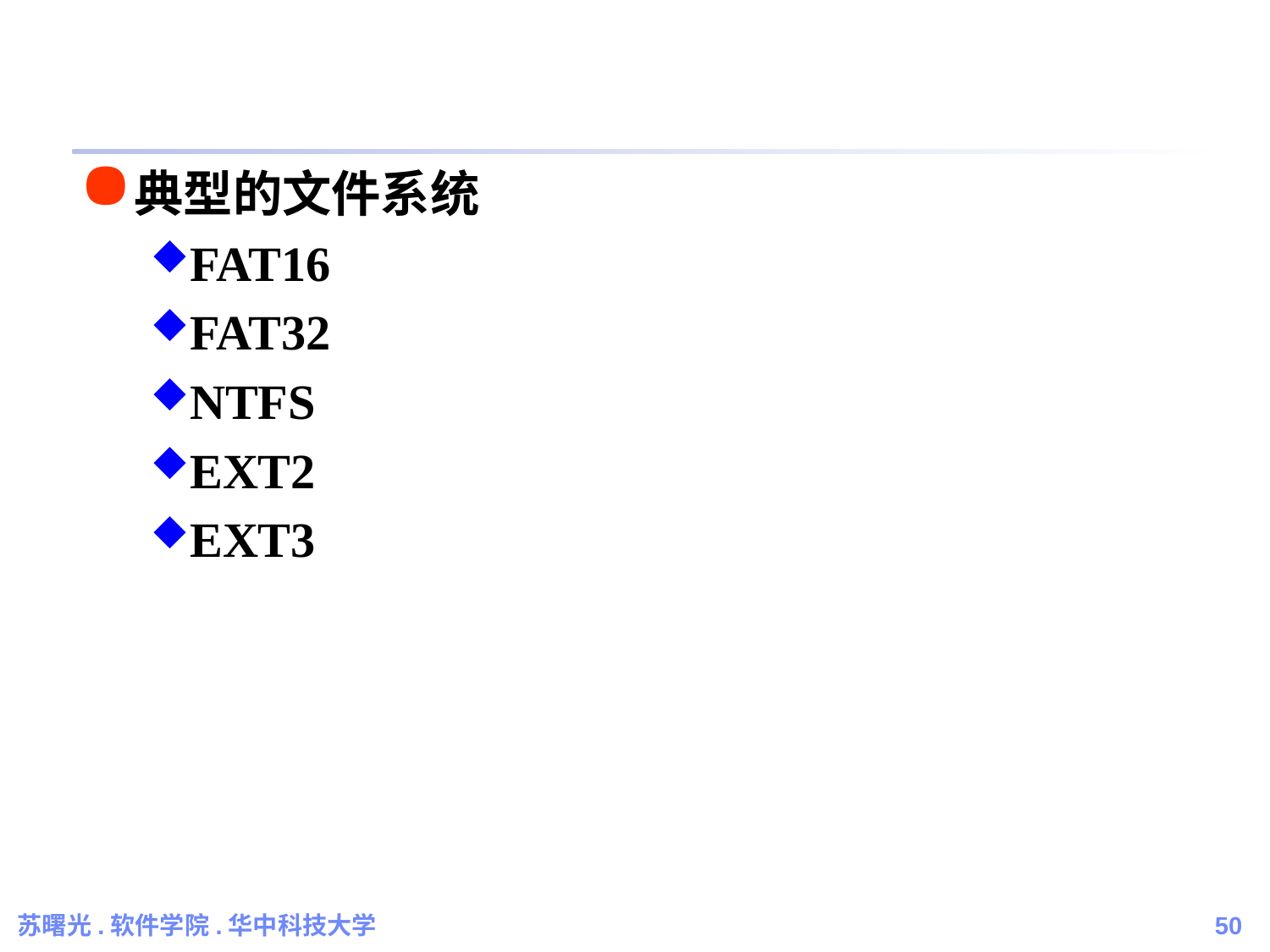

#
典型的文件系统
FAT16
FAT32
NTFS
EXT2
EXT3
苏曙光.软件学院.华中科技大学
50